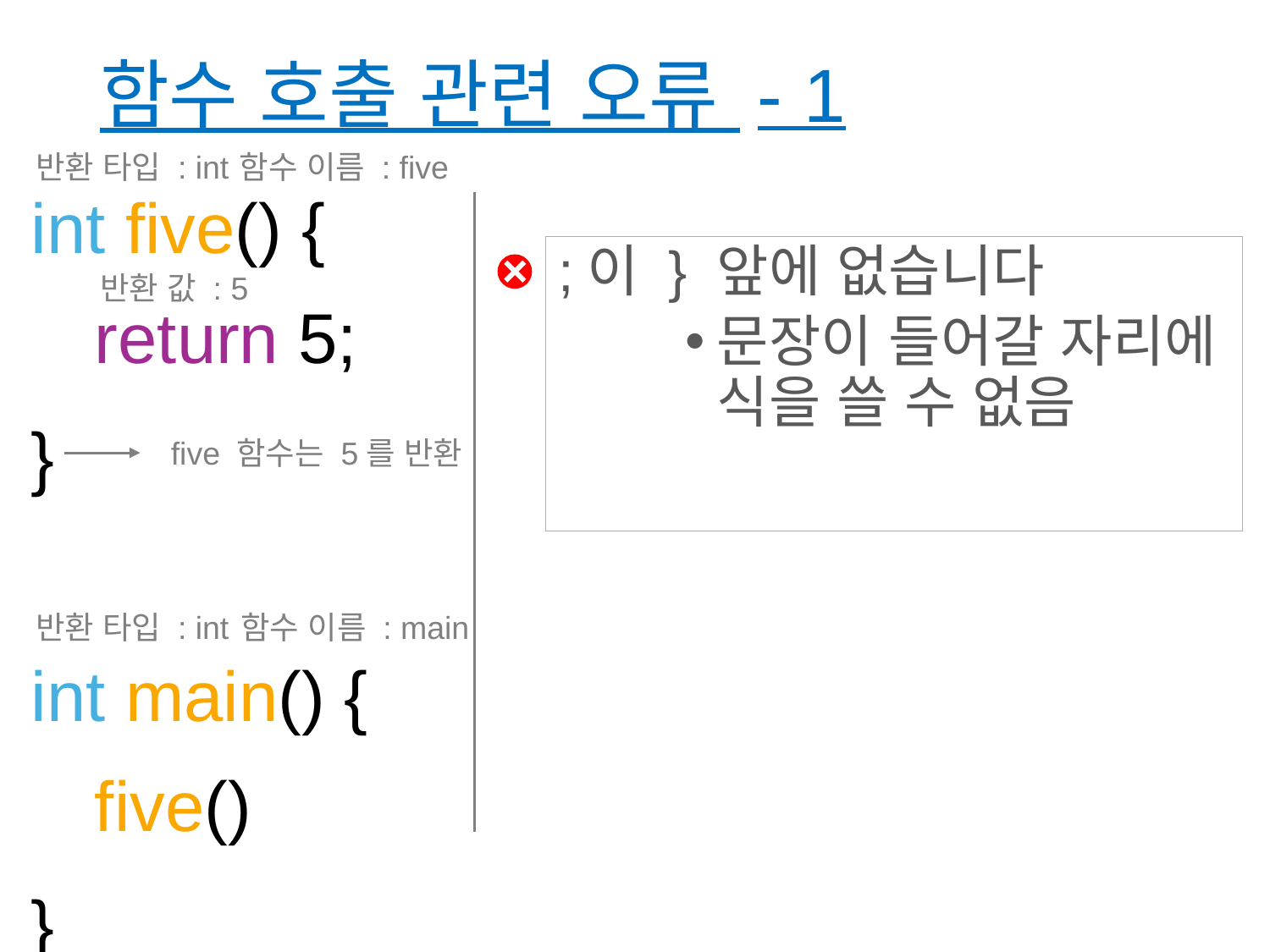

# 함수 호출 관련 오류 - 1
반환 타입 : int
함수 이름 : five
int five() {
return 5;
}

int main() {
five()
}
;이 } 앞에 없습니다
문장이 들어갈 자리에 식을 쓸 수 없음

반환 값 : 5
five 함수는 5를 반환
반환 타입 : int
함수 이름 : main
C (2025)
25